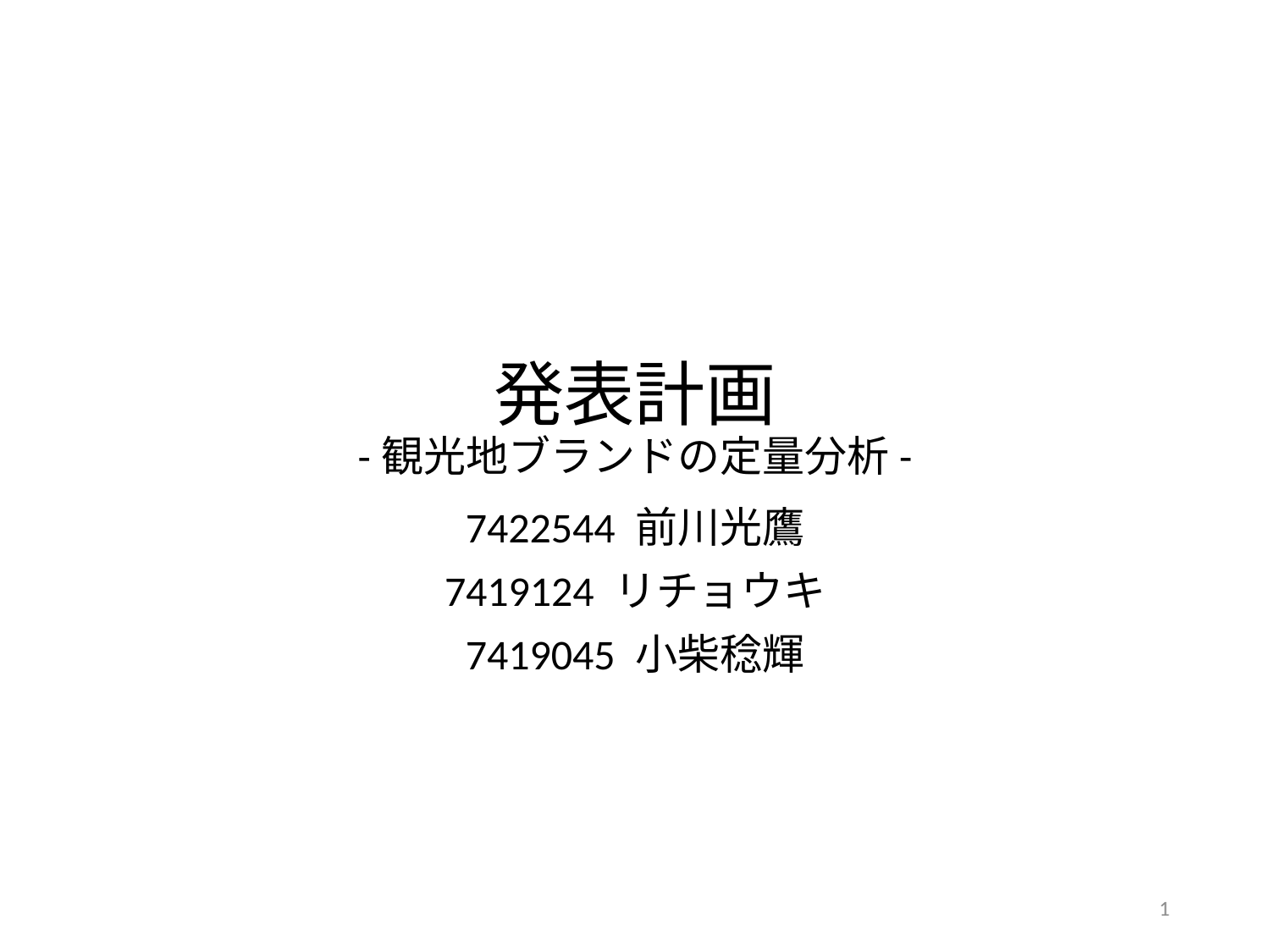

# 発表計画 -観光地ブランドの定量分析-
7422544 前川光鷹
7419124 リチョウキ
7419045 小柴稔輝

1